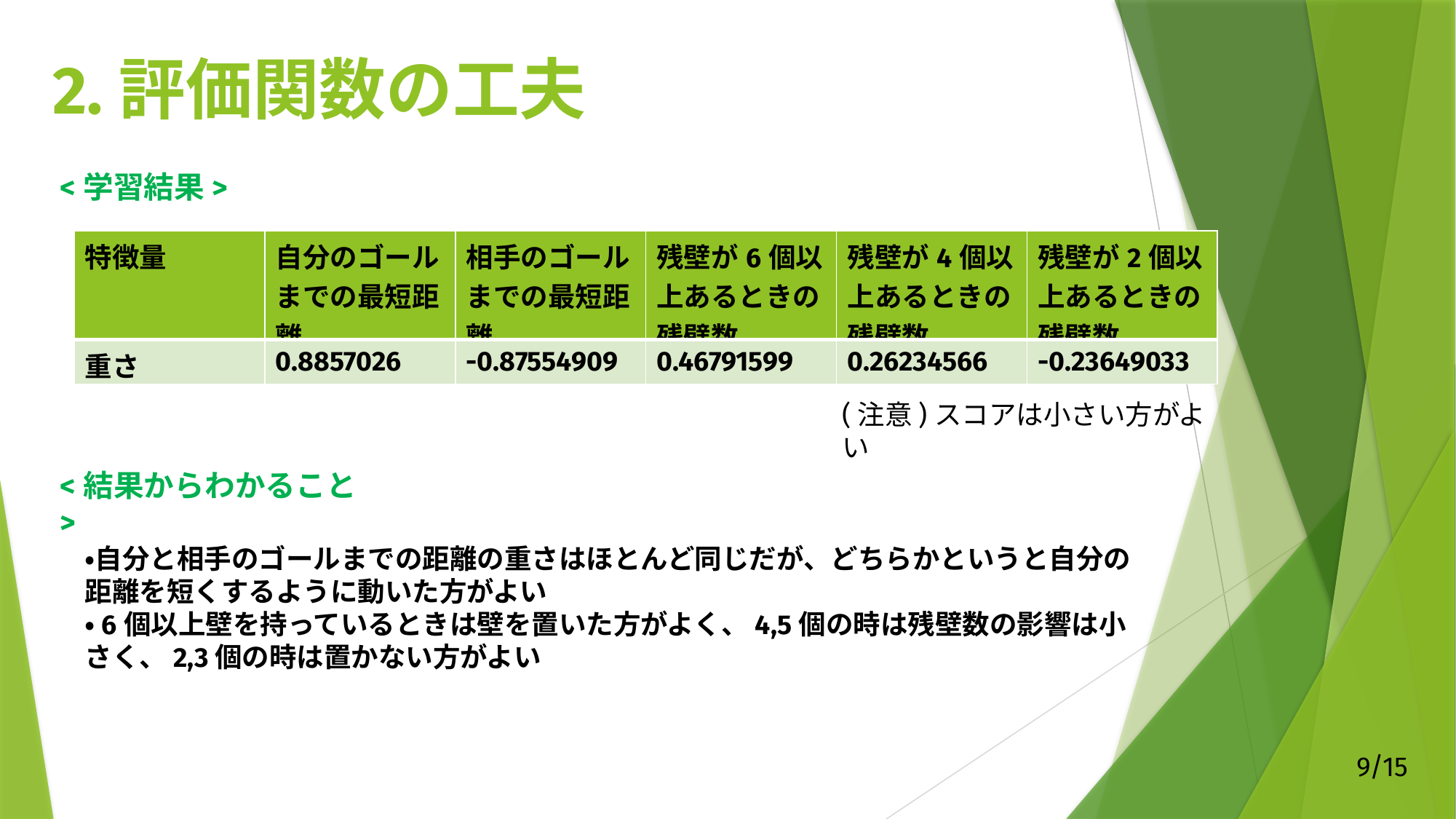

2.評価関数の工夫
<学習結果>
| 特徴量 | 自分のゴールまでの最短距離 | 相手のゴールまでの最短距離 | 残壁が6個以上あるときの残壁数 | 残壁が4個以上あるときの残壁数 | 残壁が2個以上あるときの残壁数 |
| --- | --- | --- | --- | --- | --- |
| 重さ | 0.8857026 | -0.87554909 | 0.46791599 | 0.26234566 | -0.23649033 |
(注意)スコアは小さい方がよい
<結果からわかること>
・自分と相手のゴールまでの距離の重さはほとんど同じだが、どちらかというと自分の距離を短くするように動いた方がよい
・6個以上壁を持っているときは壁を置いた方がよく、4,5個の時は残壁数の影響は小さく、2,3個の時は置かない方がよい
9/15